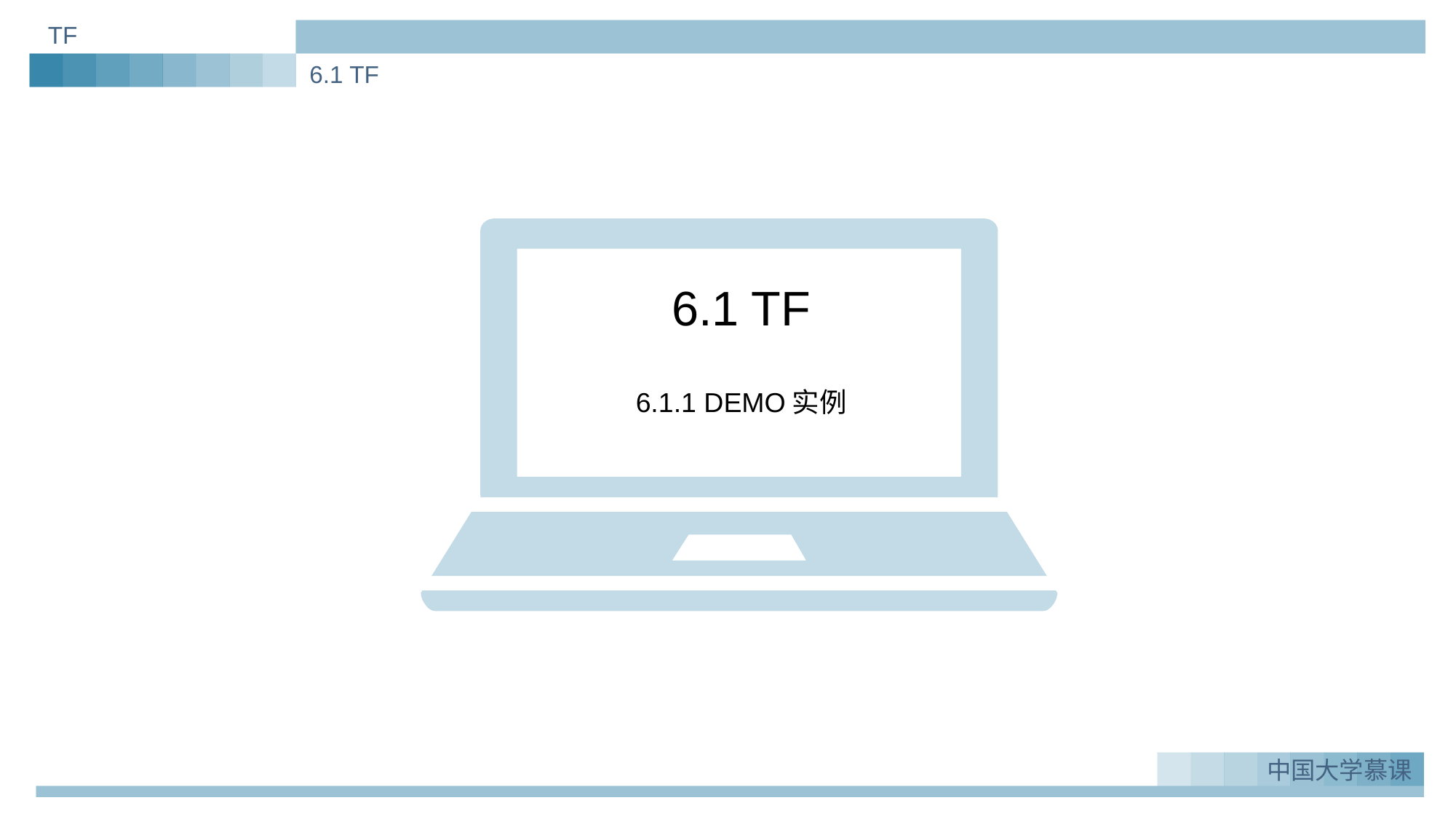

TF
6.1 TF

6.1 TF
6.1.1 DEMO实例
中国大学慕课